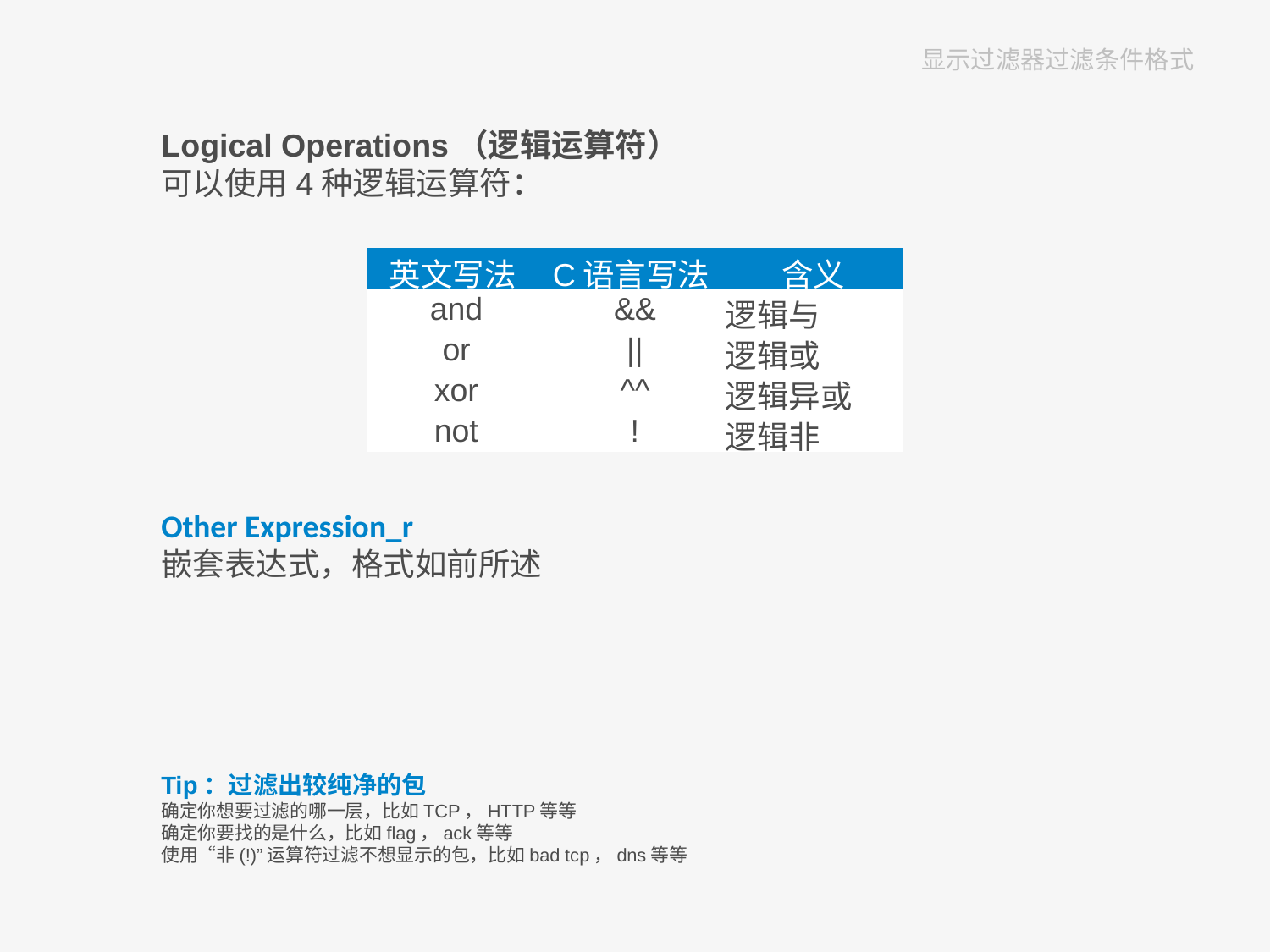

# 显示过滤器过滤条件格式
Logical Operations（逻辑运算符）
可以使用4种逻辑运算符：

Other Expression_r
嵌套表达式，格式如前所述
| 英文写法 | C语言写法 | 含义 |
| --- | --- | --- |
| and | && | 逻辑与 |
| or | || | 逻辑或 |
| xor | ^^ | 逻辑异或 |
| not | ! | 逻辑非 |
Tip：过滤出较纯净的包
确定你想要过滤的哪一层，比如TCP，HTTP等等
确定你要找的是什么，比如flag，ack等等
使用“非(!)”运算符过滤不想显示的包，比如bad tcp，dns等等